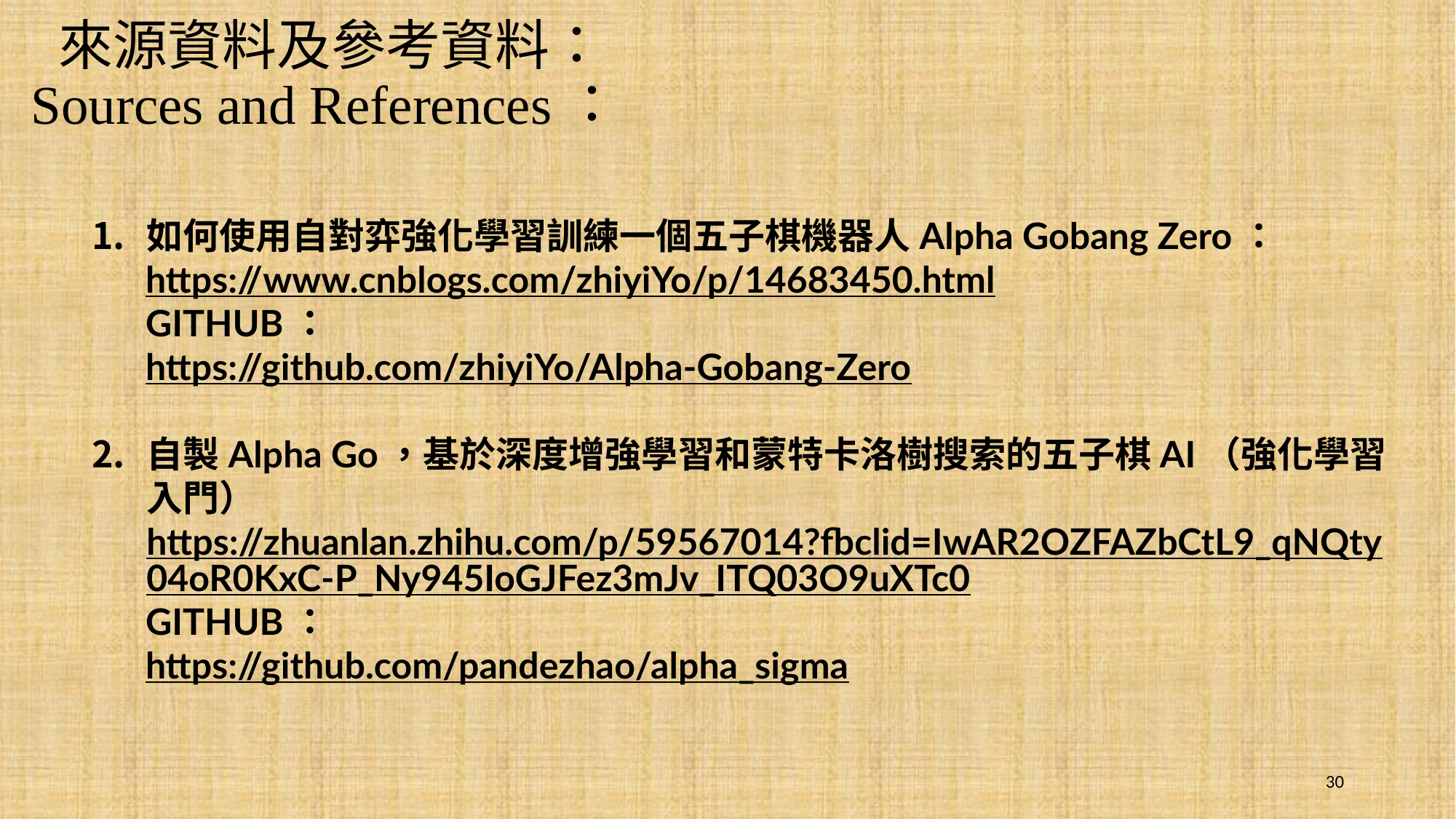

來源資料及參考資料：
Sources and References：
如何使用自對弈強化學習訓練一個五子棋機器人Alpha Gobang Zero：
      https://www.cnblogs.com/zhiyiYo/p/14683450.html
      GITHUB：
      https://github.com/zhiyiYo/Alpha-Gobang-Zero

自製Alpha Go，基於深度增強學習和蒙特卡洛樹搜索的五子棋AI（強化學習入門） https://zhuanlan.zhihu.com/p/59567014?fbclid=IwAR2OZFAZbCtL9_qNQty04oR0KxC-P_Ny945IoGJFez3mJv_ITQ03O9uXTc0
      GITHUB：
      https://github.com/pandezhao/alpha_sigma
30